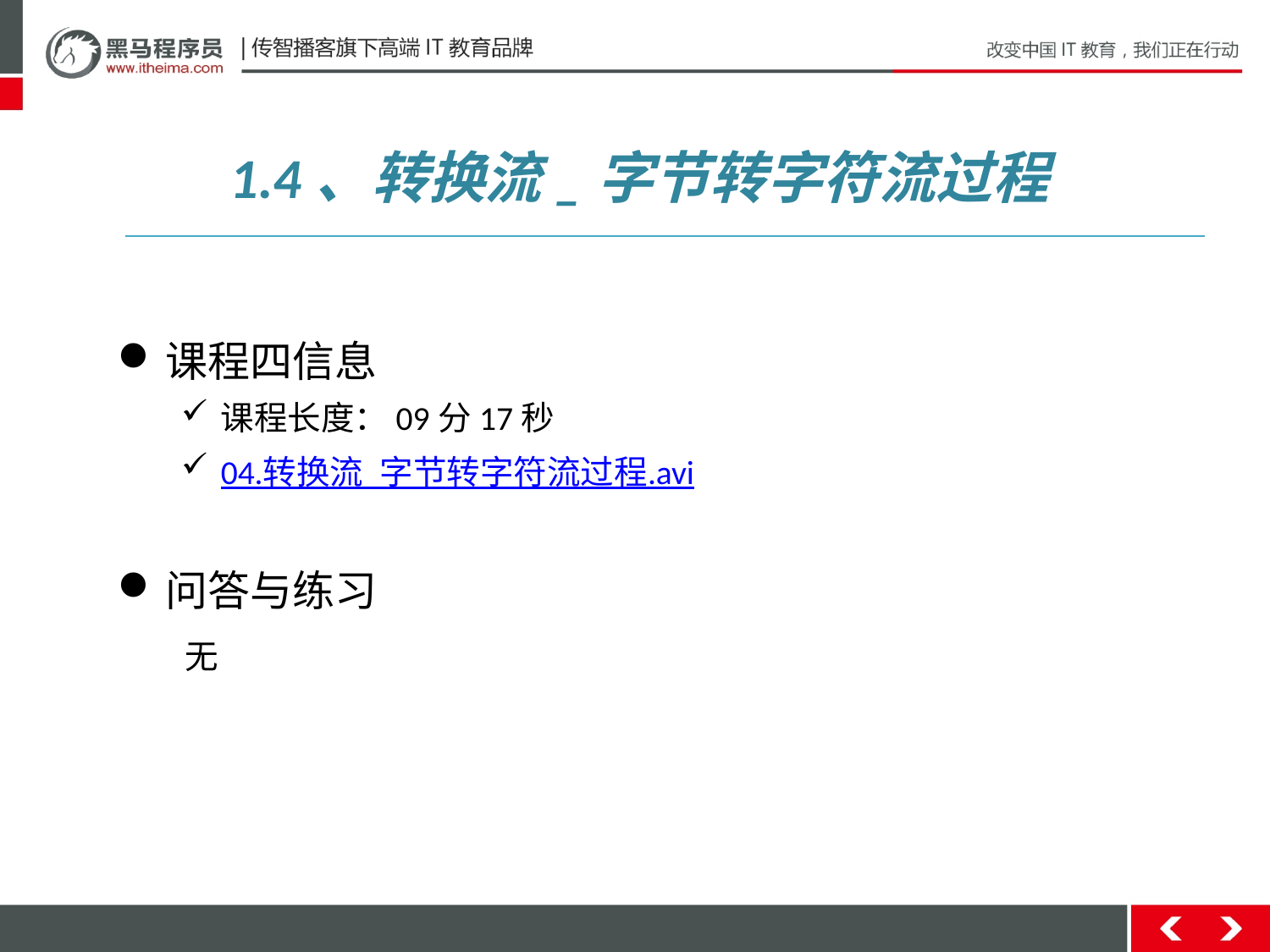

1.4、转换流_字节转字符流过程

课程四信息
课程长度：09分17秒
04.转换流_字节转字符流过程.avi

问答与练习
      无